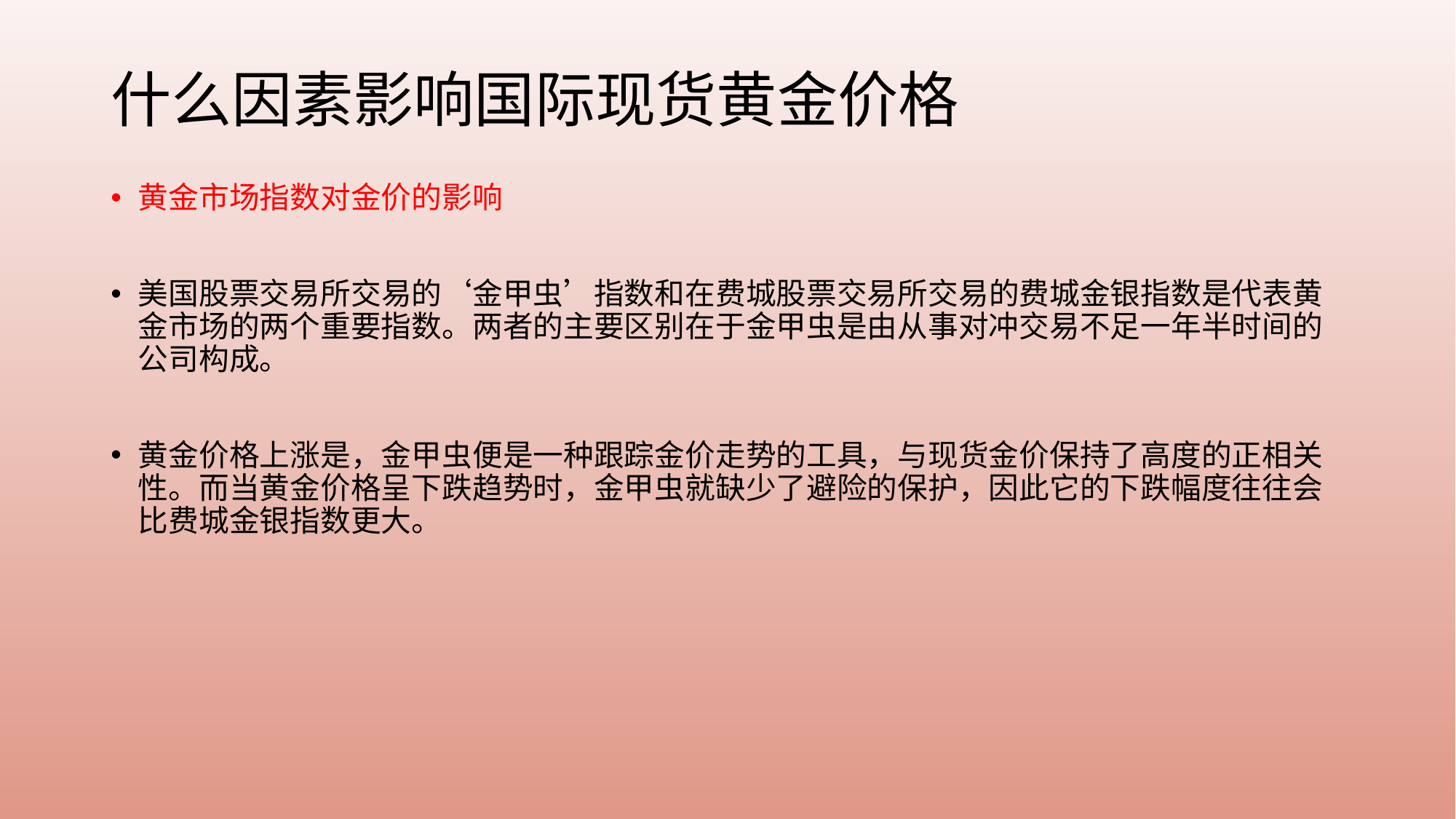

# 什么因素影响国际现货黄金价格
黄金市场指数对金价的影响

美国股票交易所交易的‘金甲虫’指数和在费城股票交易所交易的费城金银指数是代表黄金市场的两个重要指数。两者的主要区别在于金甲虫是由从事对冲交易不足一年半时间的公司构成。

黄金价格上涨是，金甲虫便是一种跟踪金价走势的工具，与现货金价保持了高度的正相关性。而当黄金价格呈下跌趋势时，金甲虫就缺少了避险的保护，因此它的下跌幅度往往会比费城金银指数更大。